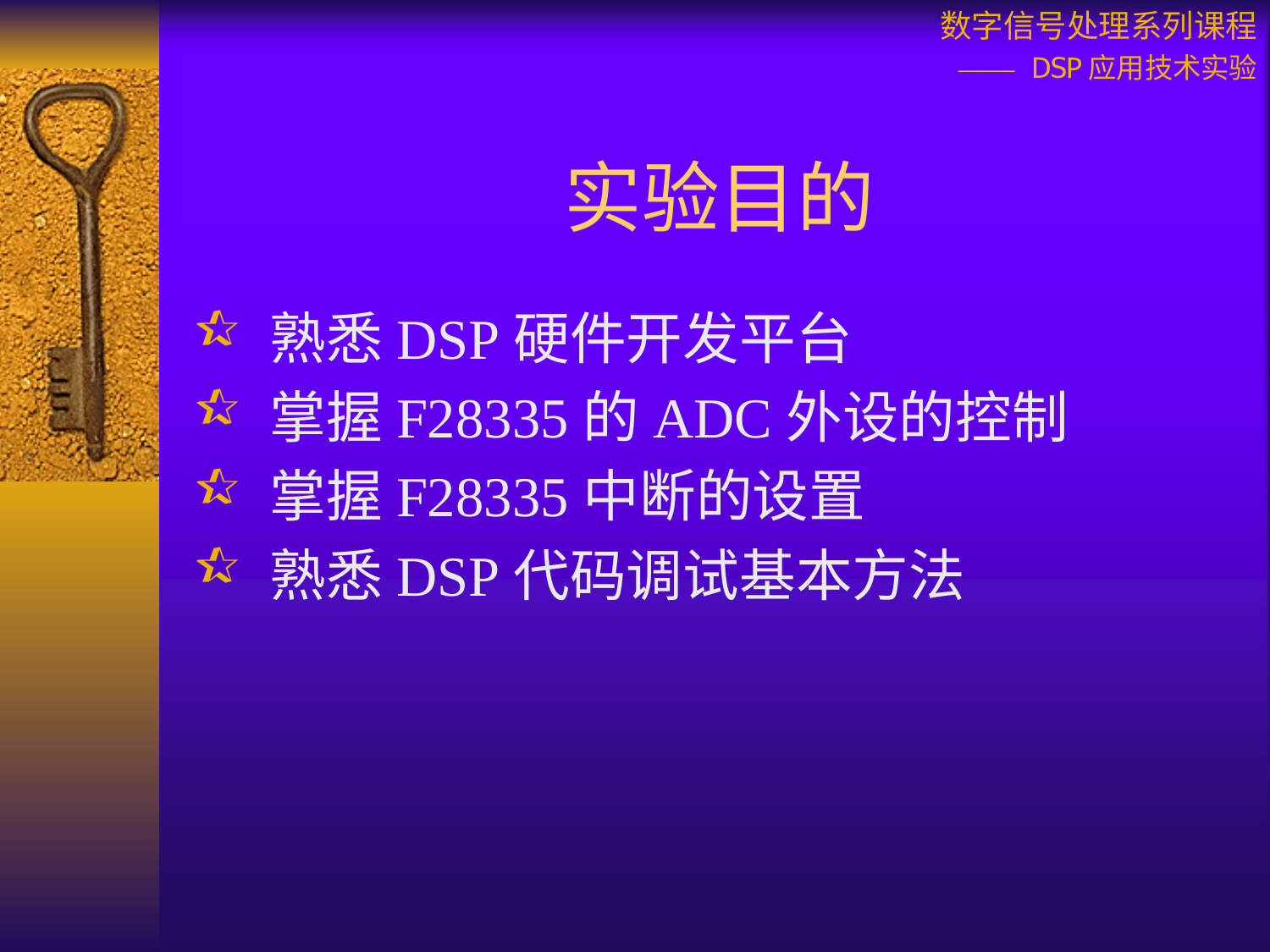

# 实验目的
 熟悉DSP硬件开发平台
 掌握F28335的ADC外设的控制
 掌握F28335中断的设置
 熟悉DSP代码调试基本方法